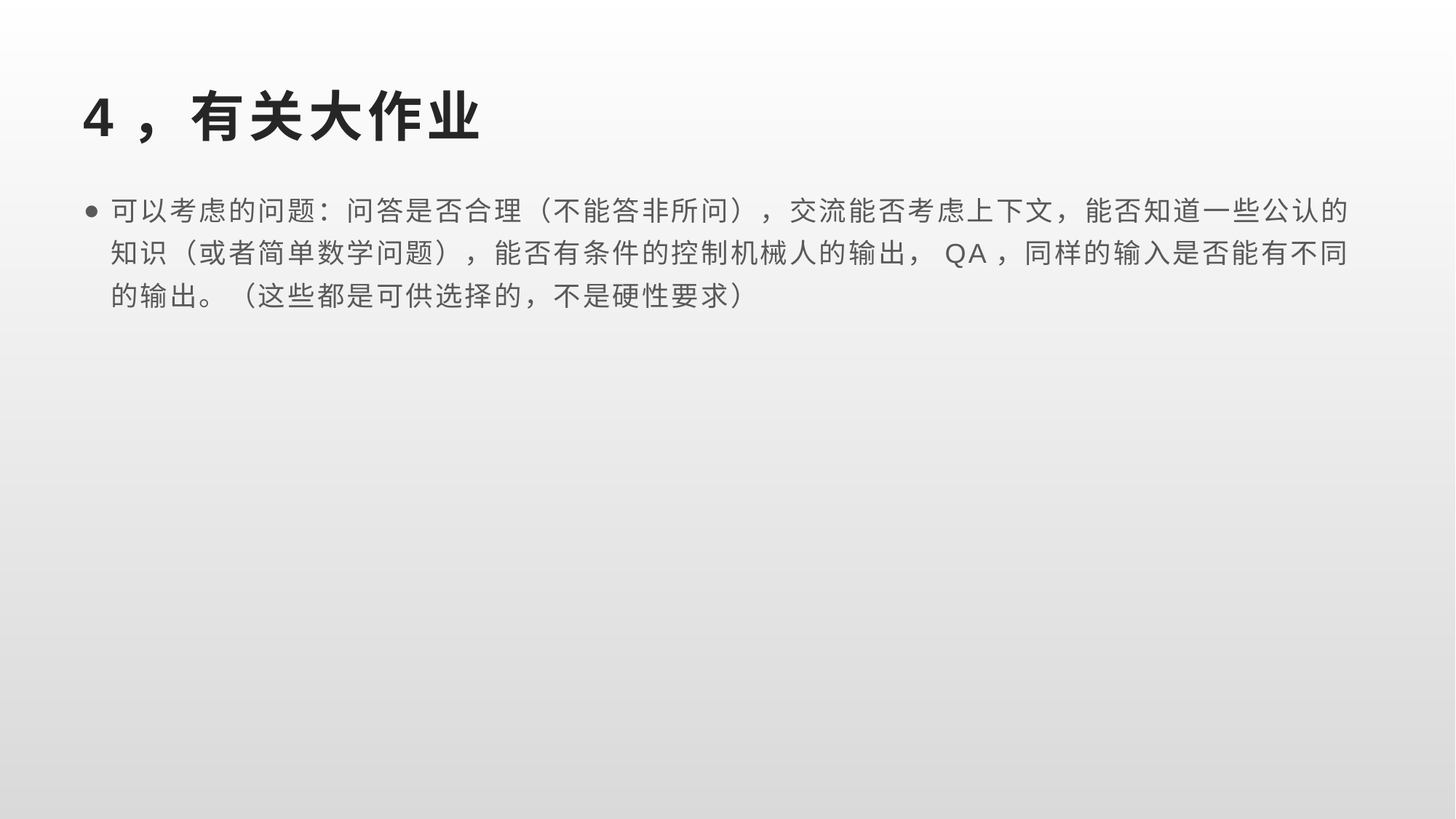

# 4，有关大作业
可以考虑的问题：问答是否合理（不能答非所问），交流能否考虑上下文，能否知道一些公认的知识（或者简单数学问题），能否有条件的控制机械人的输出，QA，同样的输入是否能有不同的输出。（这些都是可供选择的，不是硬性要求）